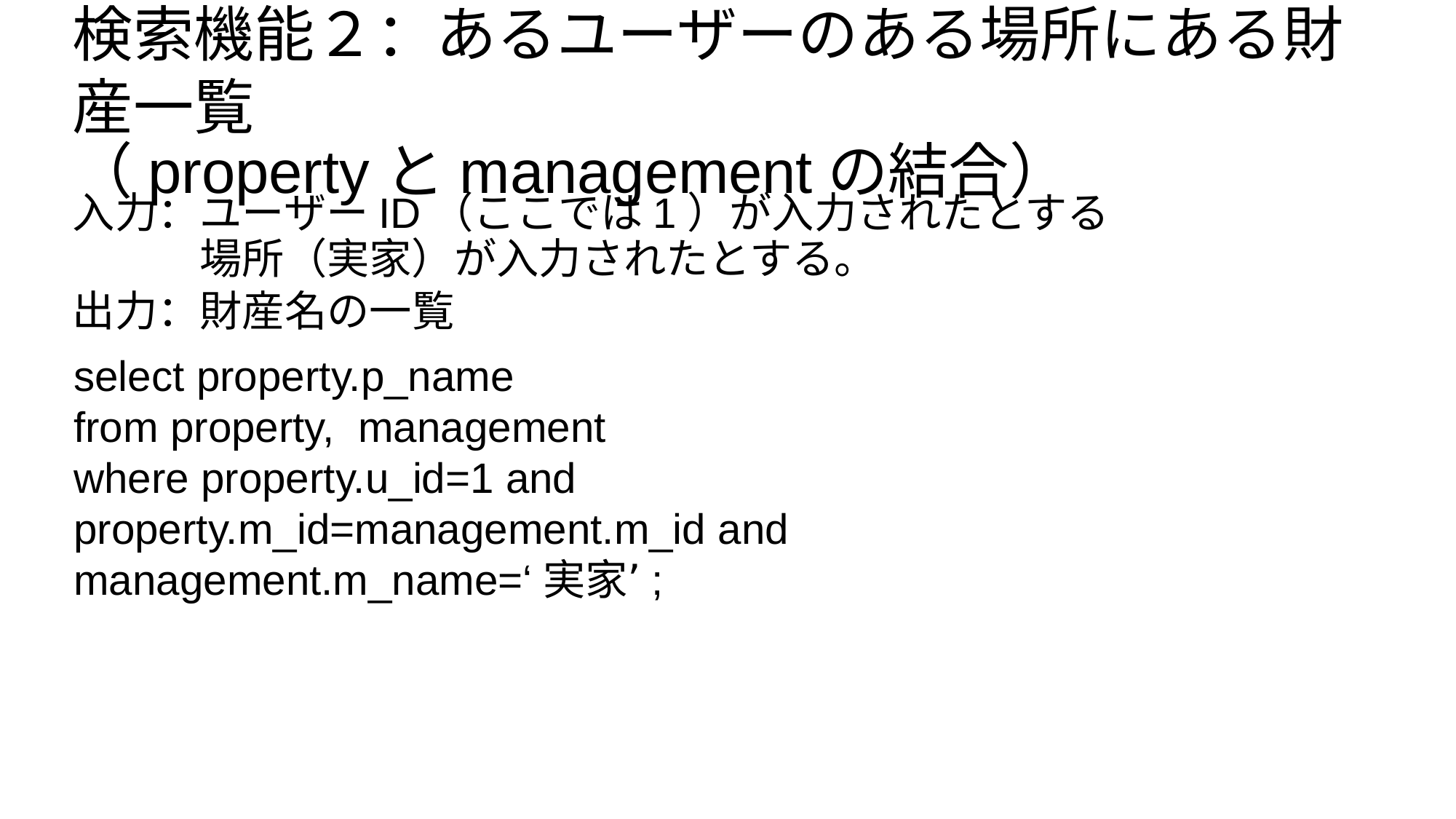

検索機能２：あるユーザーのある場所にある財産一覧
（propertyとmanagementの結合）
入力：ユーザーID（ここでは1）が入力されたとする
　　　場所（実家）が入力されたとする。
 select property.p_name
 from property,  management
 where property.u_id=1 and
 property.m_id=management.m_id and
 management.m_name=‘実家’;
出力：財産名の一覧